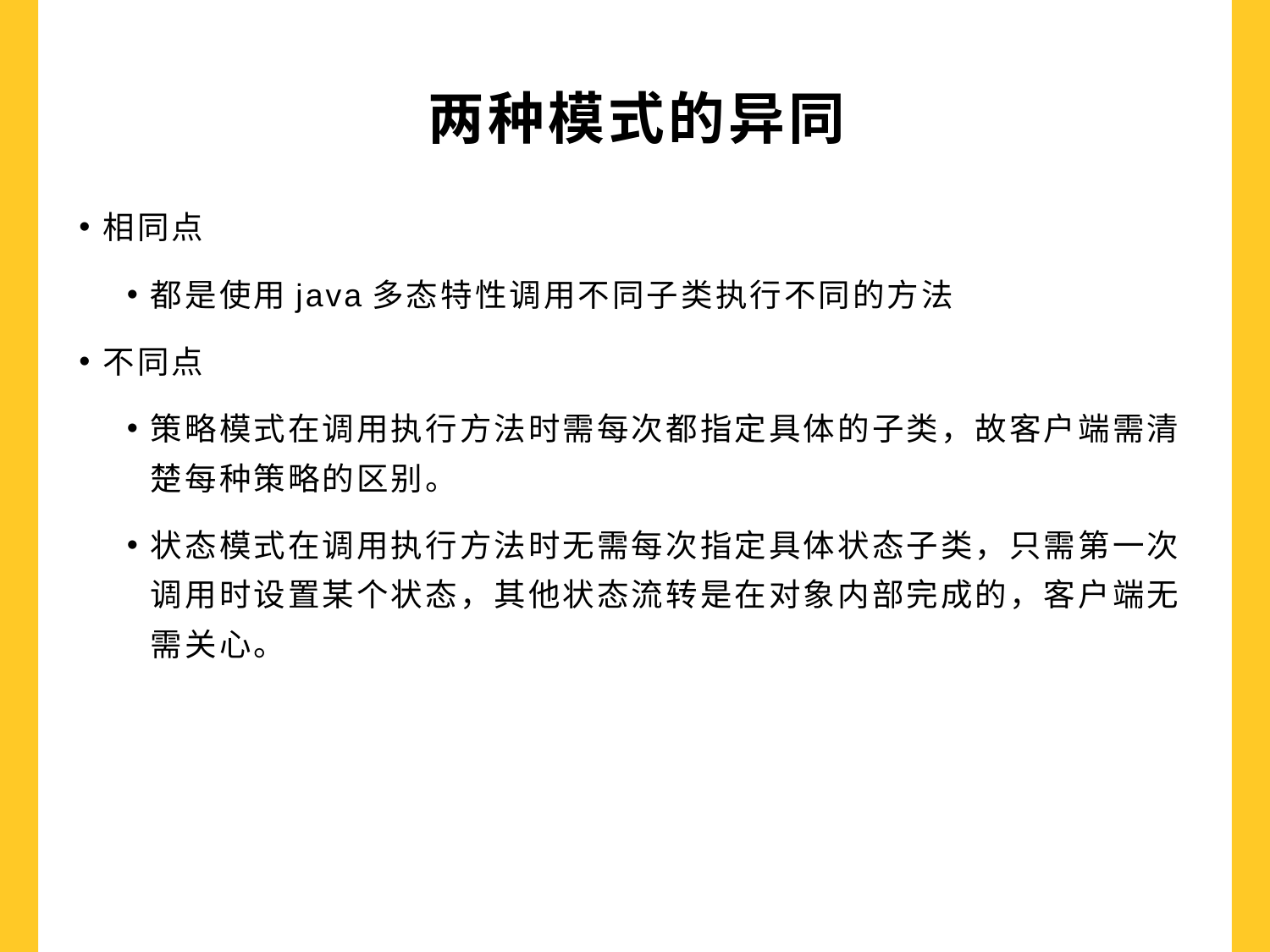

# 两种模式的异同
相同点
都是使用java多态特性调用不同子类执行不同的方法
不同点
策略模式在调用执行方法时需每次都指定具体的子类，故客户端需清楚每种策略的区别。
状态模式在调用执行方法时无需每次指定具体状态子类，只需第一次调用时设置某个状态，其他状态流转是在对象内部完成的，客户端无需关心。
10